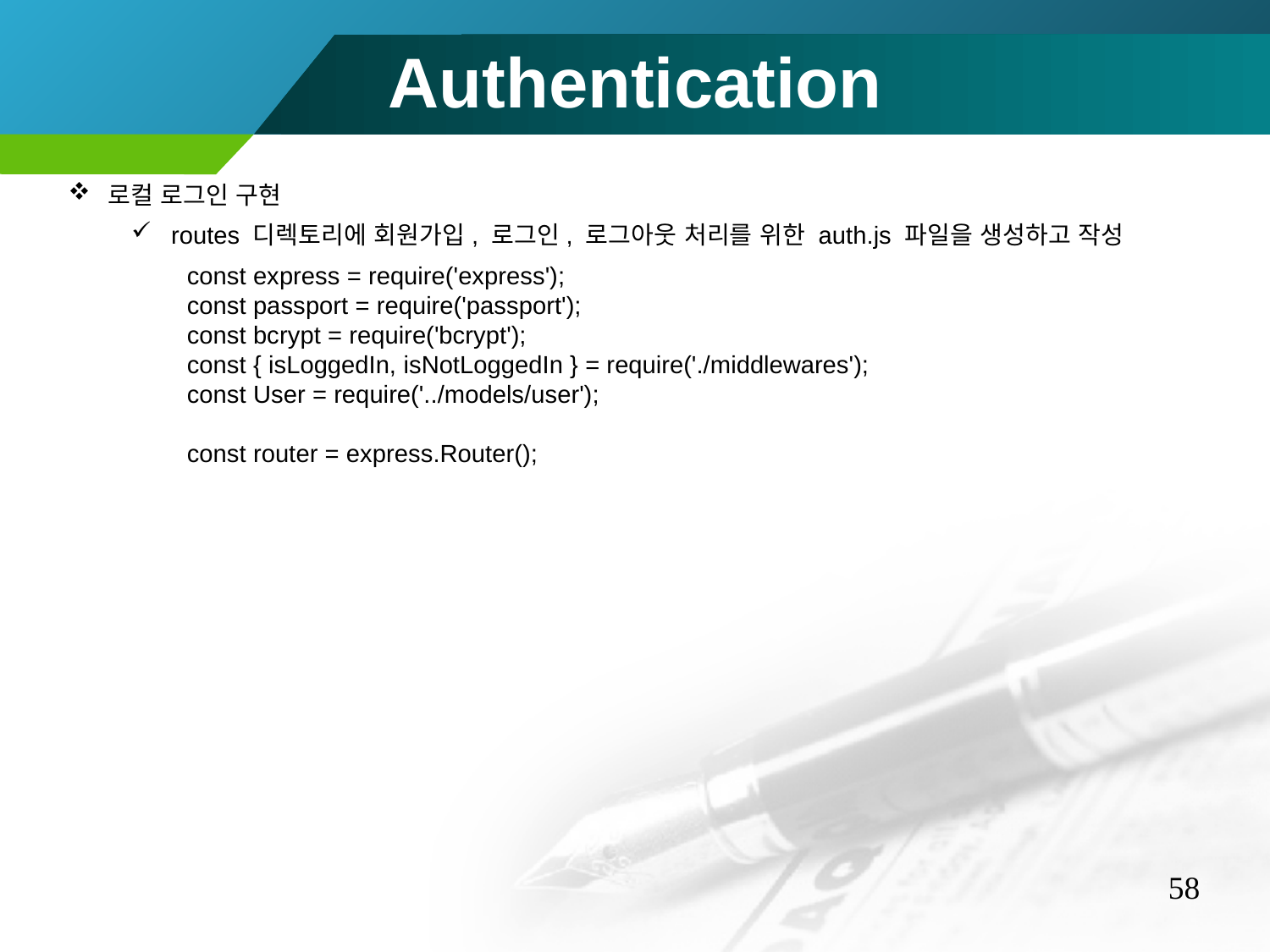

Authentication
로컬 로그인 구현
routes 디렉토리에 회원가입, 로그인, 로그아웃 처리를 위한 auth.js 파일을 생성하고 작성
const express = require('express');
const passport = require('passport');
const bcrypt = require('bcrypt');
const { isLoggedIn, isNotLoggedIn } = require('./middlewares');
const User = require('../models/user');

const router = express.Router();

58